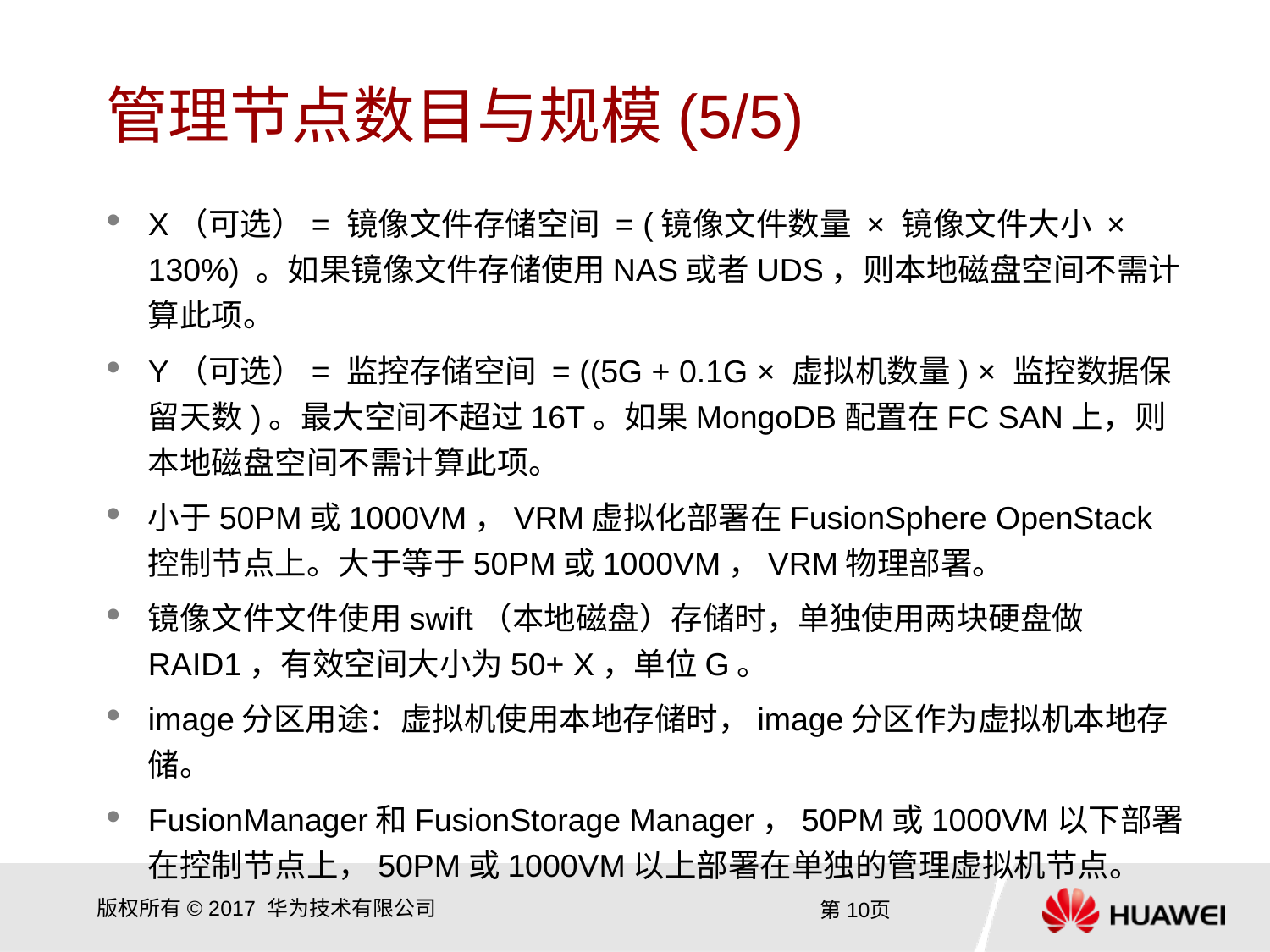

# 管理节点数目与规模(5/5)
X（可选）= 镜像文件存储空间 = (镜像文件数量 × 镜像文件大小 × 130%) 。如果镜像文件存储使用NAS或者UDS，则本地磁盘空间不需计算此项。
Y（可选）= 监控存储空间 = ((5G + 0.1G × 虚拟机数量) × 监控数据保留天数)。最大空间不超过16T。如果MongoDB配置在FC SAN上，则本地磁盘空间不需计算此项。
小于50PM或1000VM，VRM虚拟化部署在FusionSphere OpenStack控制节点上。大于等于50PM或1000VM，VRM物理部署。
镜像文件文件使用swift（本地磁盘）存储时，单独使用两块硬盘做RAID1，有效空间大小为50+ X，单位G。
image分区用途：虚拟机使用本地存储时，image分区作为虚拟机本地存储。
FusionManager和FusionStorage Manager，50PM或1000VM以下部署在控制节点上，50PM或1000VM以上部署在单独的管理虚拟机节点。